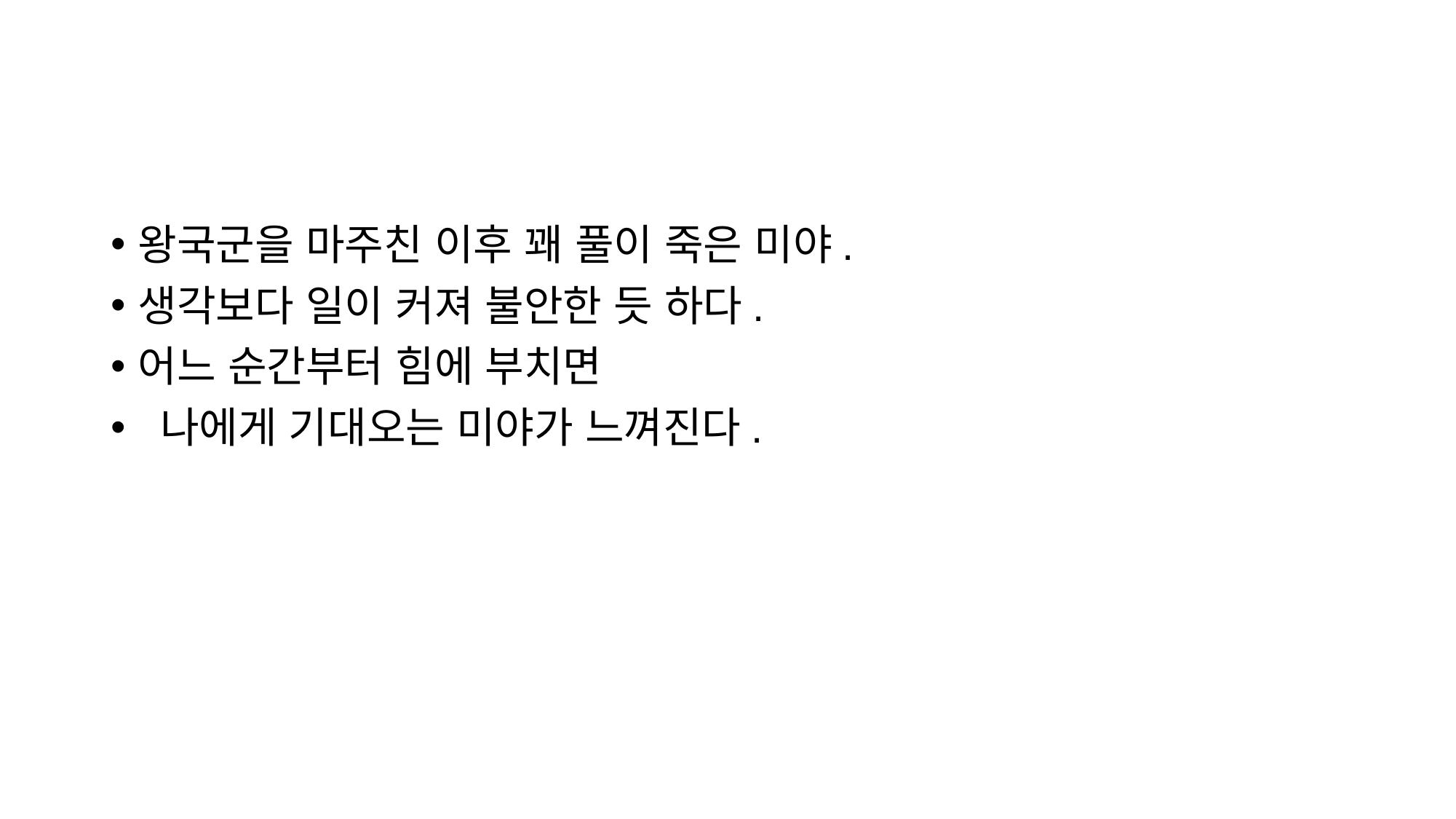

#
왕국군을 마주친 이후 꽤 풀이 죽은 미야.
생각보다 일이 커져 불안한 듯 하다.
어느 순간부터 힘에 부치면
 나에게 기대오는 미야가 느껴진다.